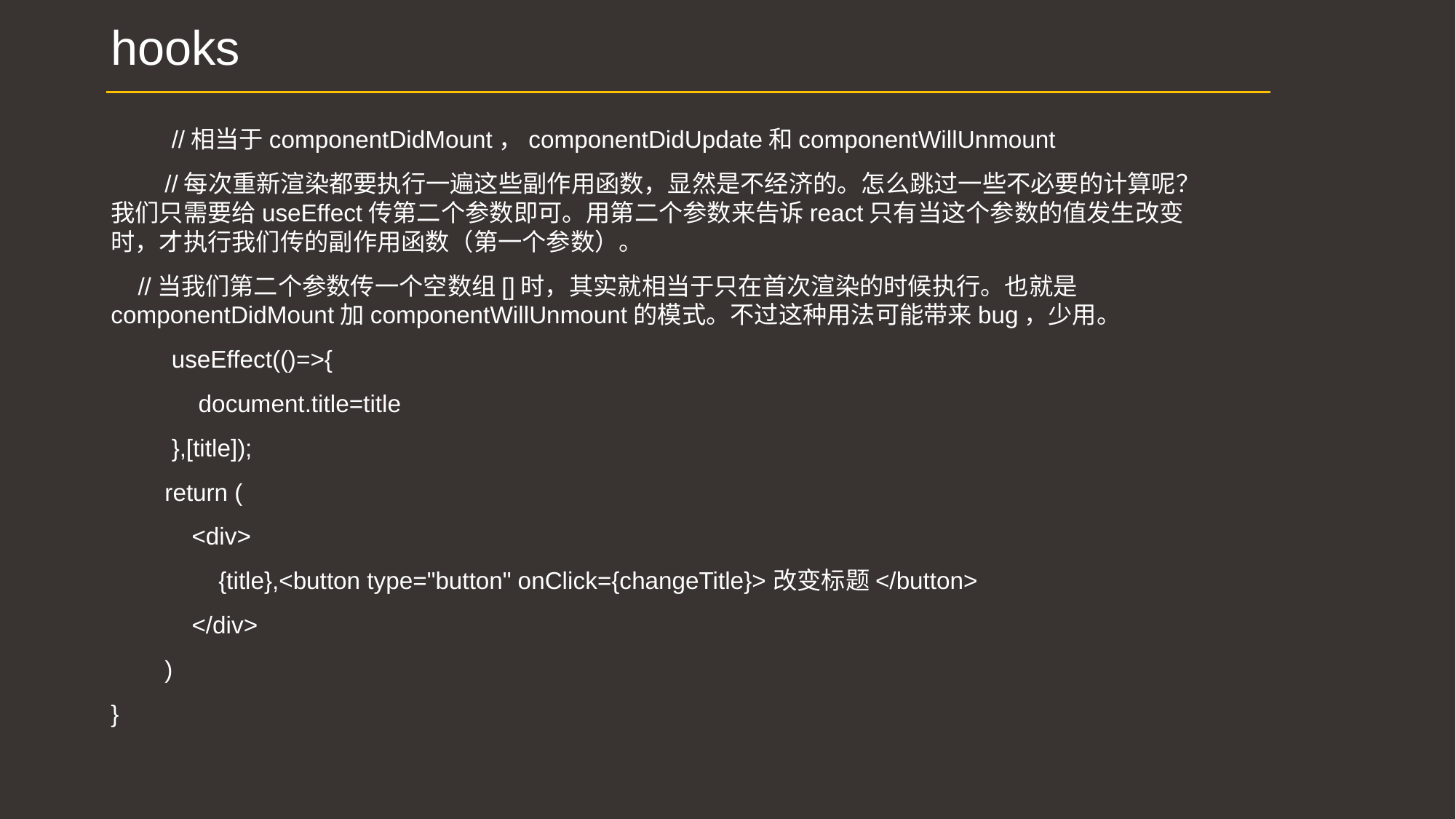

# hooks
         //相当于componentDidMount，componentDidUpdate和componentWillUnmount
        //每次重新渲染都要执行一遍这些副作用函数，显然是不经济的。怎么跳过一些不必要的计算呢？我们只需要给useEffect传第二个参数即可。用第二个参数来告诉react只有当这个参数的值发生改变时，才执行我们传的副作用函数（第一个参数）。
    //当我们第二个参数传一个空数组[]时，其实就相当于只在首次渲染的时候执行。也就是componentDidMount加componentWillUnmount的模式。不过这种用法可能带来bug，少用。
         useEffect(()=>{
             document.title=title
         },[title]);
        return (
            <div>
                {title},<button type="button" onClick={changeTitle}>改变标题</button>
            </div>
        )
}